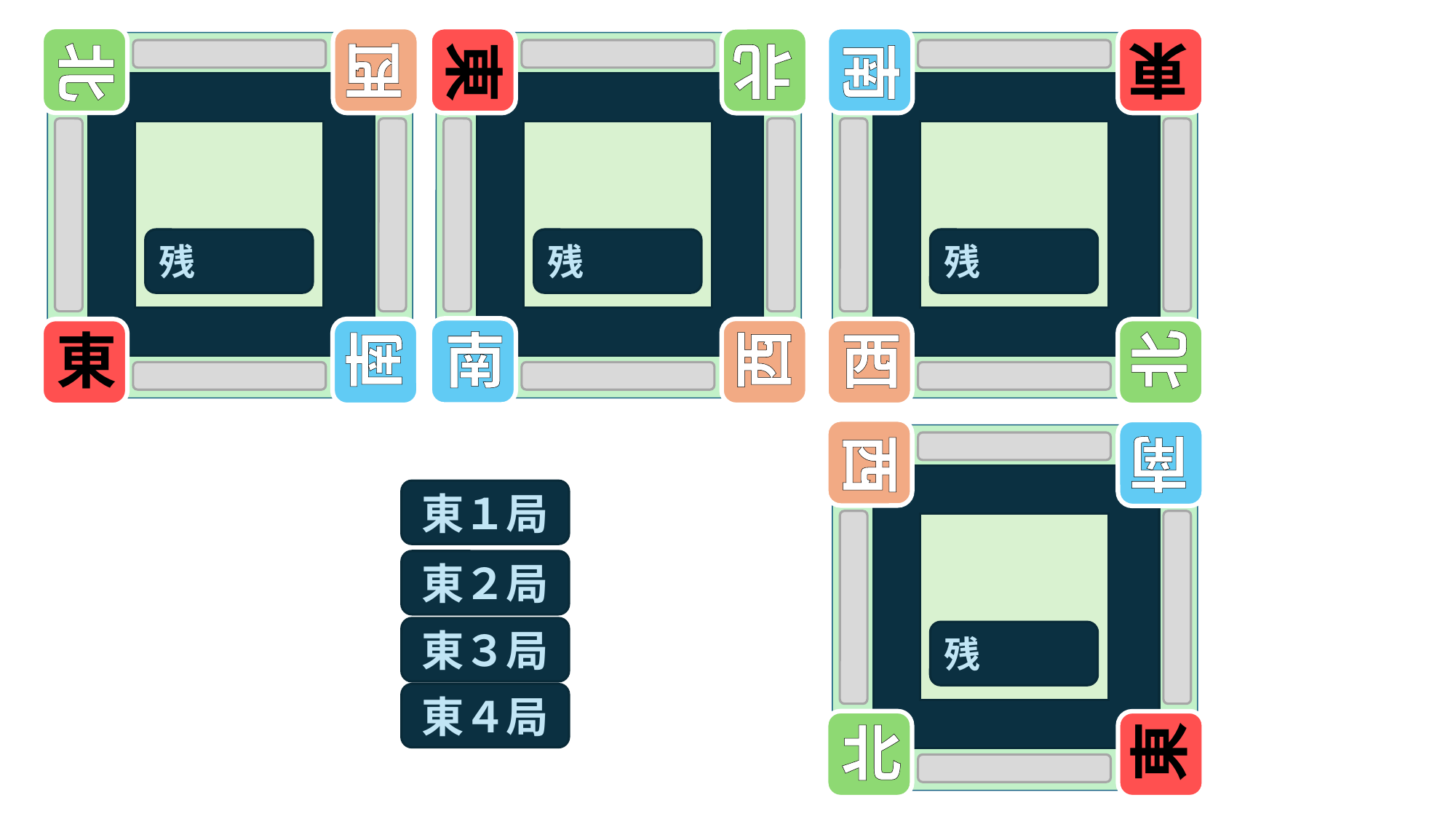

西
南
北
東

残

西
南
北
東

残

西
南
北
東

残

西
南
北
東

残

東１局
東２局
東３局
東４局